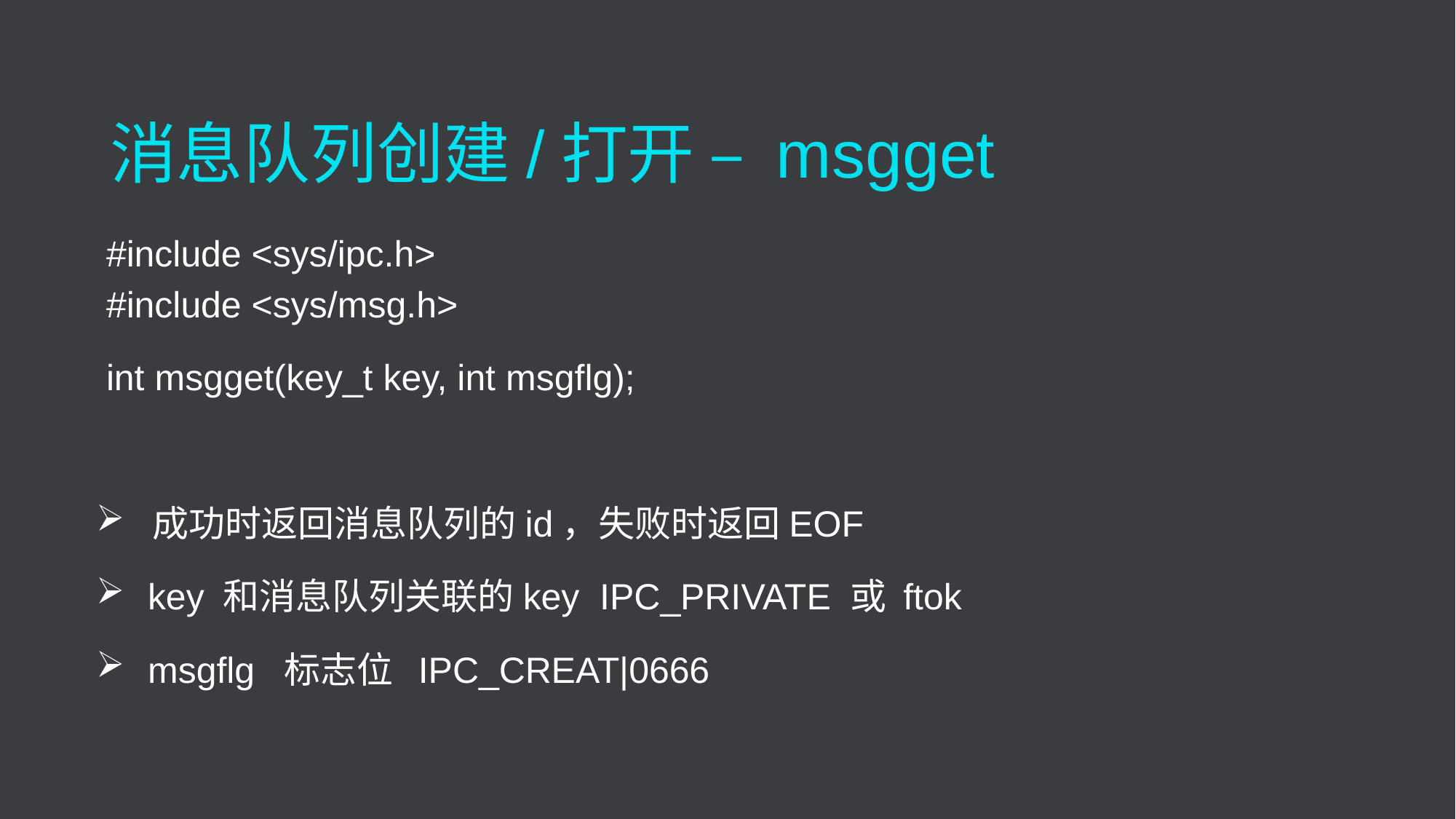

消息队列创建/打开 – msgget
 #include <sys/ipc.h>
 #include <sys/msg.h>
 int msgget(key_t key, int msgflg);

  成功时返回消息队列的id，失败时返回EOF
  key 和消息队列关联的key  IPC_PRIVATE 或 ftok
  msgflg  标志位  IPC_CREAT|0666